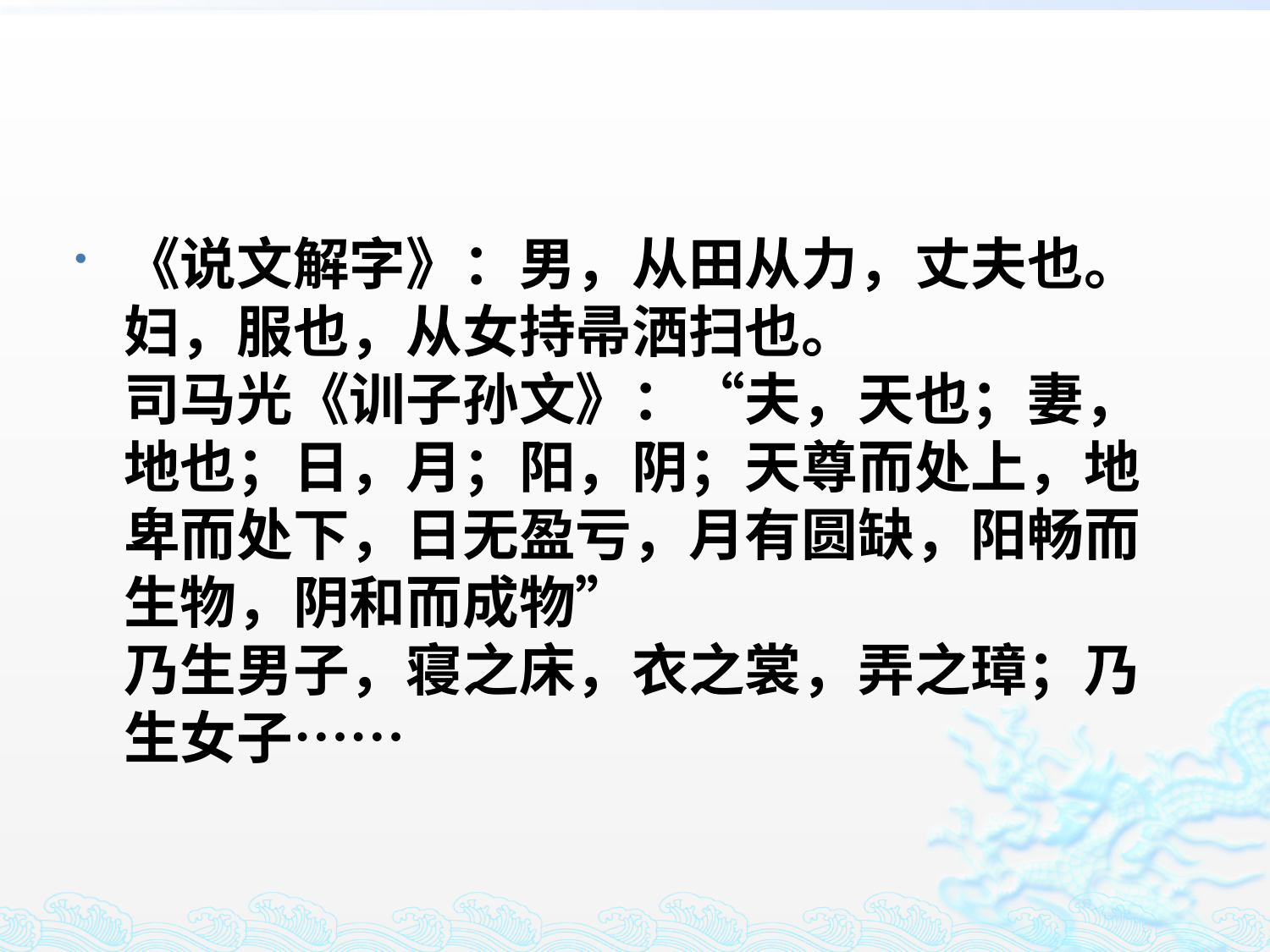

#
《说文解字》：男，从田从力，丈夫也。妇，服也，从女持帚洒扫也。
司马光《训子孙文》：“夫，天也；妻，地也；日，月；阳，阴；天尊而处上，地卑而处下，日无盈亏，月有圆缺，阳畅而生物，阴和而成物”
乃生男子，寝之床，衣之裳，弄之璋；乃生女子……